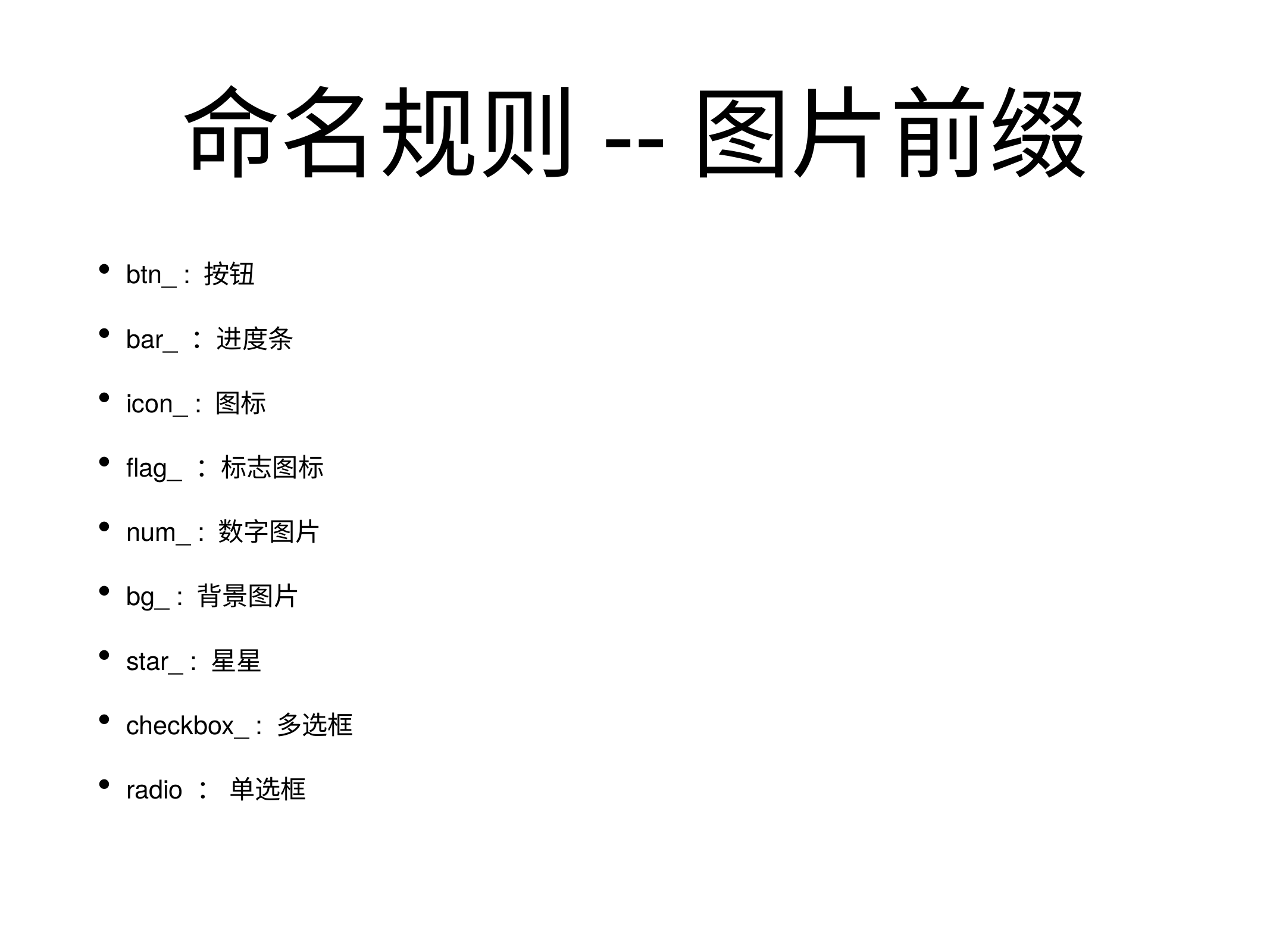

# 命名规则--图片前缀
btn_ : 按钮
bar_ ：进度条
icon_ : 图标
flag_ ：标志图标
num_ : 数字图片
bg_ : 背景图片
star_ : 星星
checkbox_ : 多选框
radio ： 单选框